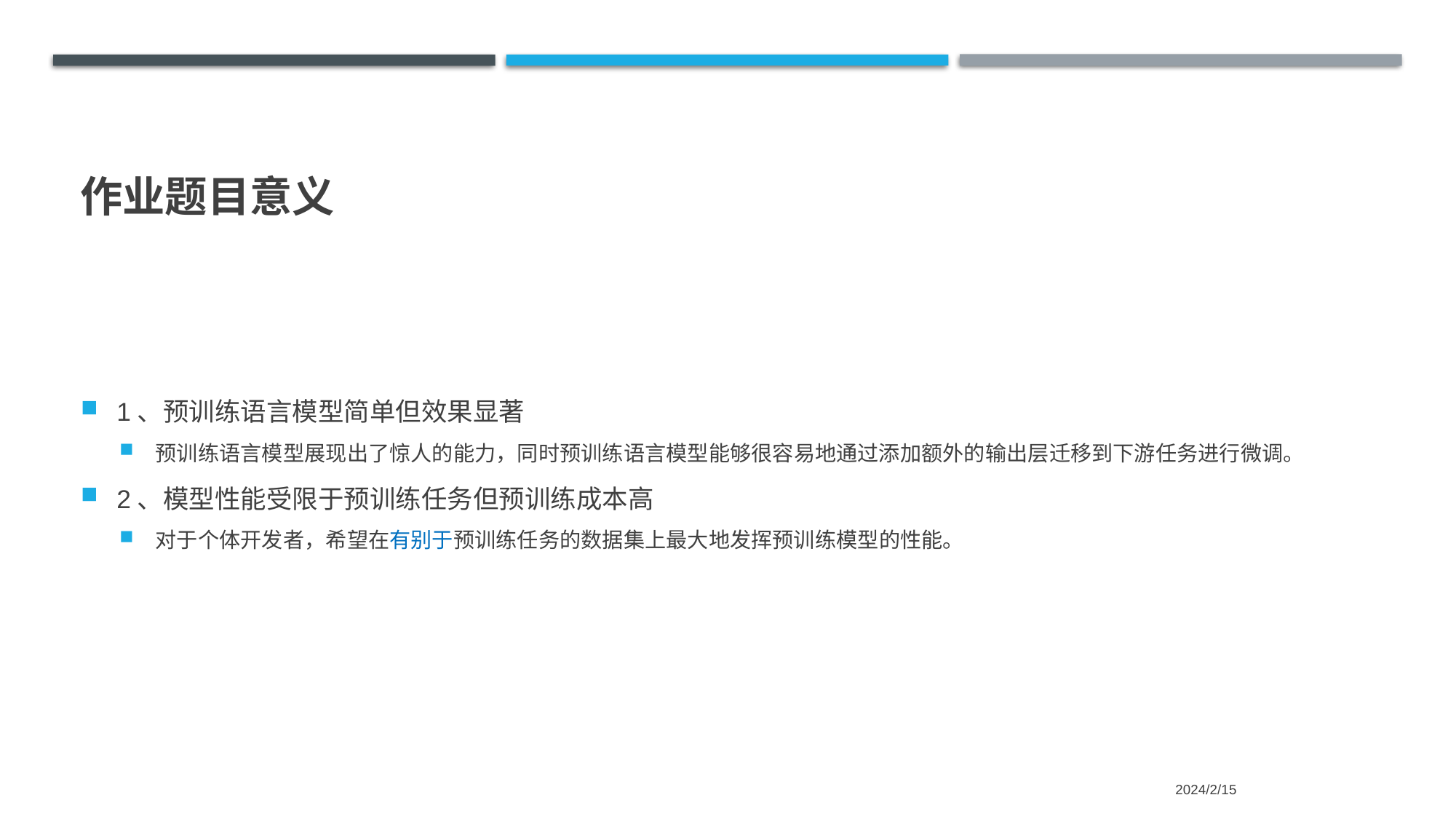

# 作业题目意义
1、预训练语言模型简单但效果显著
预训练语言模型展现出了惊人的能力，同时预训练语言模型能够很容易地通过添加额外的输出层迁移到下游任务进行微调。
2、模型性能受限于预训练任务但预训练成本高
对于个体开发者，希望在有别于预训练任务的数据集上最大地发挥预训练模型的性能。

2024/2/15